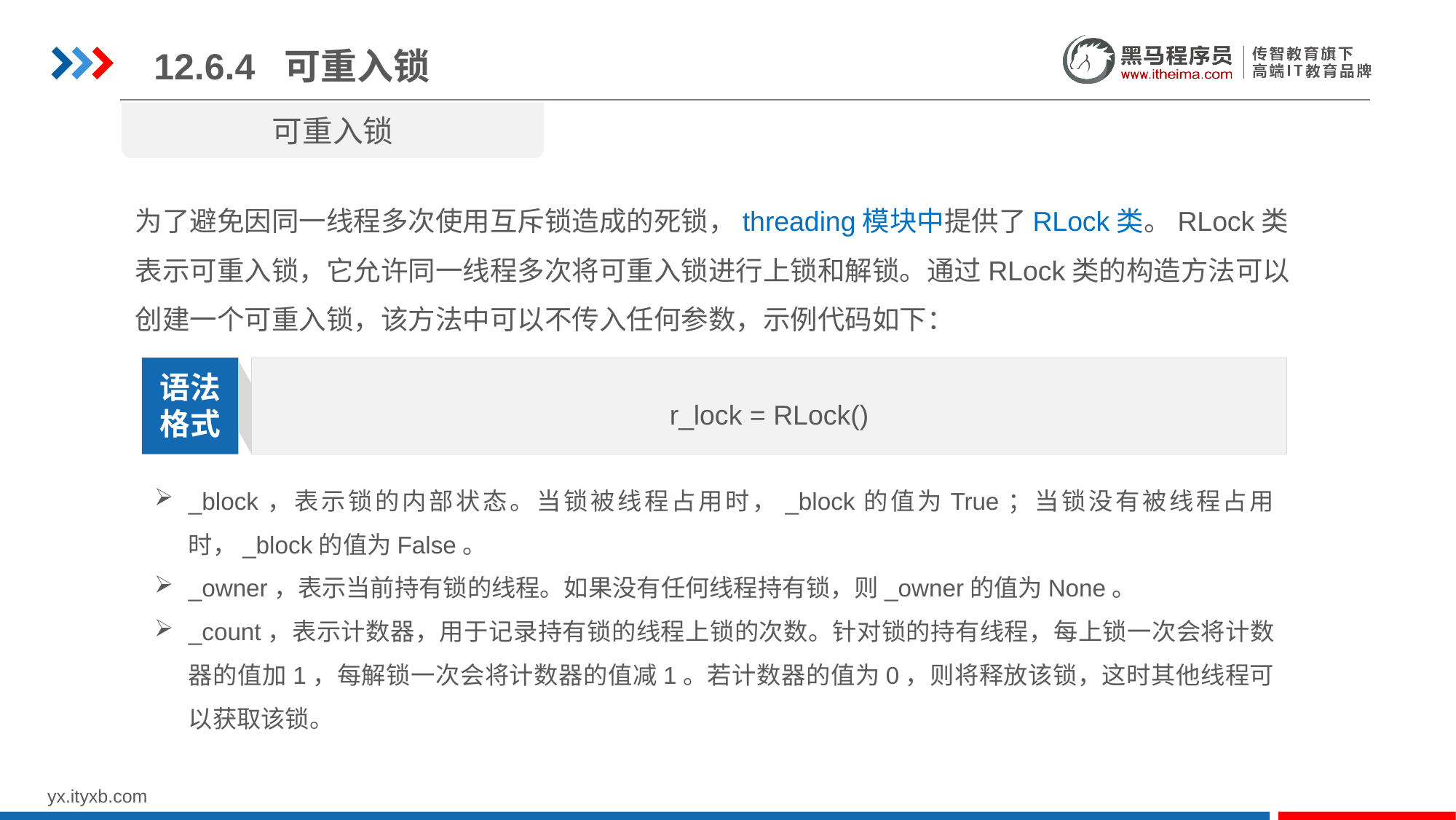

12.6.4  可重入锁

可重入锁
为了避免因同一线程多次使用互斥锁造成的死锁，threading模块中提供了RLock类。RLock类表示可重入锁，它允许同一线程多次将可重入锁进行上锁和解锁。通过RLock类的构造方法可以创建一个可重入锁，该方法中可以不传入任何参数，示例代码如下：

r_lock = RLock()

语法
格式
_block，表示锁的内部状态。当锁被线程占用时，_block的值为True；当锁没有被线程占用时，_block的值为False。
_owner，表示当前持有锁的线程。如果没有任何线程持有锁，则_owner的值为None。
_count，表示计数器，用于记录持有锁的线程上锁的次数。针对锁的持有线程，每上锁一次会将计数器的值加1，每解锁一次会将计数器的值减1。若计数器的值为0，则将释放该锁，这时其他线程可以获取该锁。